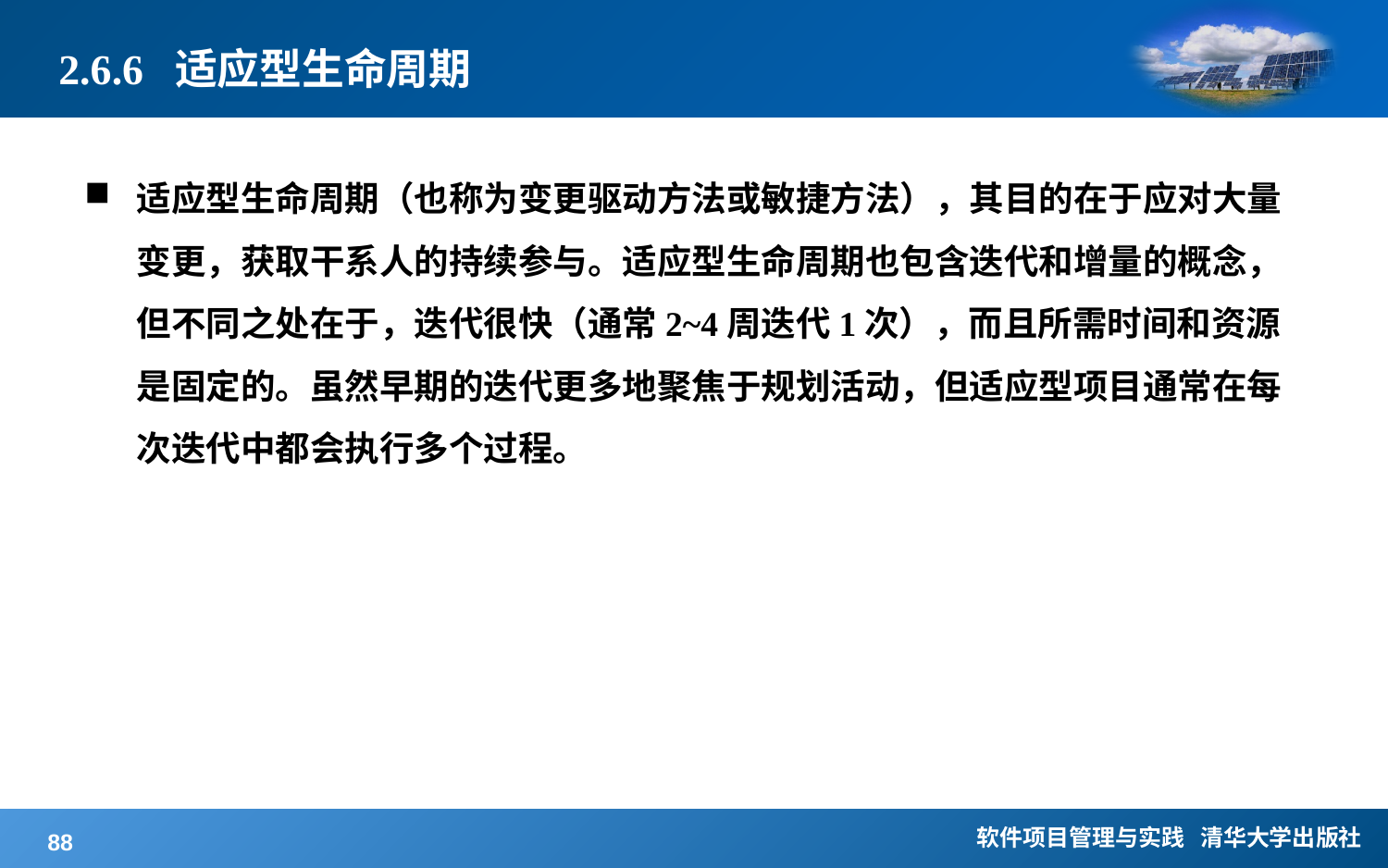

# 2.6.6  适应型生命周期
适应型生命周期（也称为变更驱动方法或敏捷方法），其目的在于应对大量变更，获取干系人的持续参与。适应型生命周期也包含迭代和增量的概念，但不同之处在于，迭代很快（通常2~4周迭代1次），而且所需时间和资源是固定的。虽然早期的迭代更多地聚焦于规划活动，但适应型项目通常在每次迭代中都会执行多个过程。